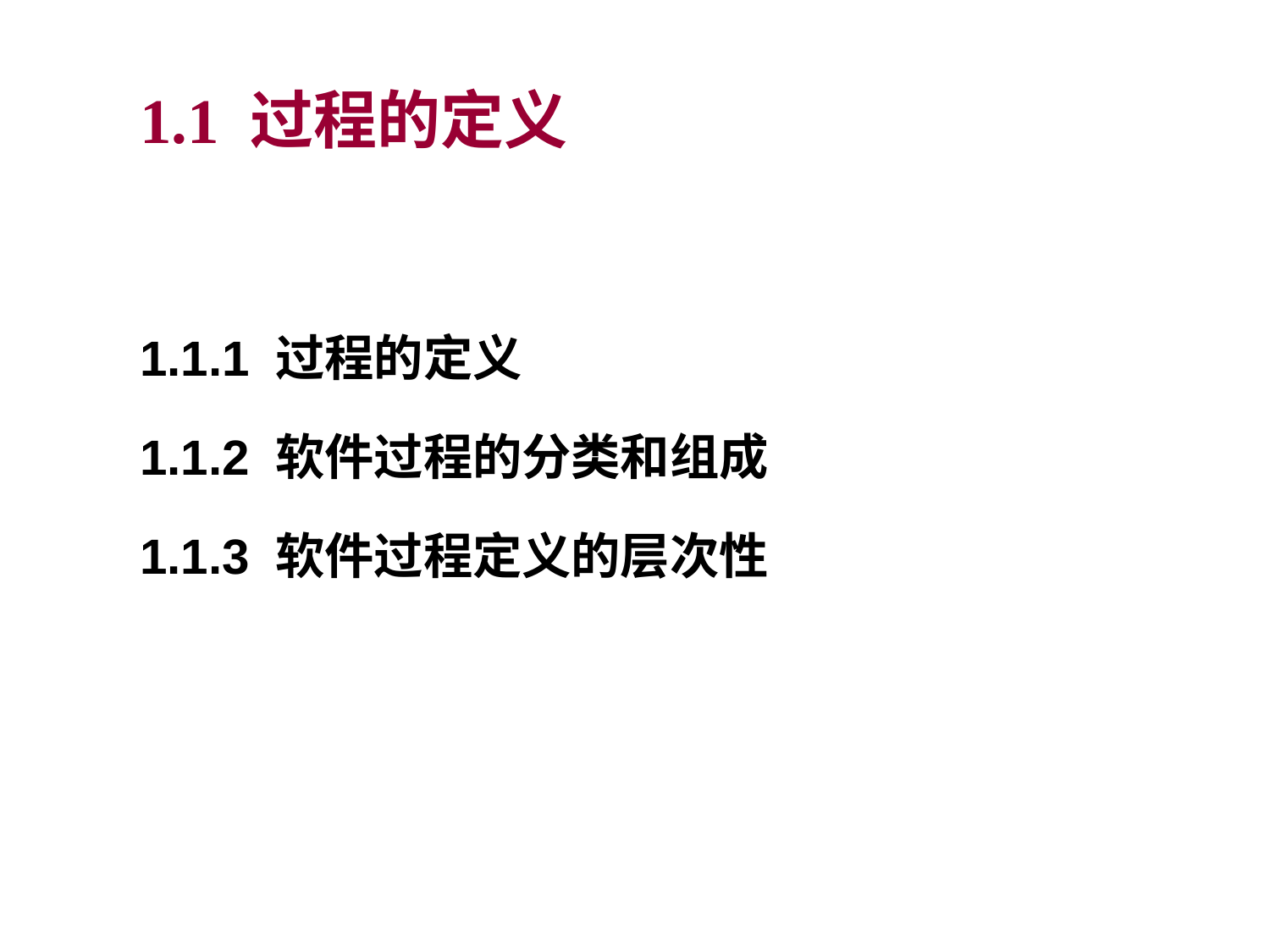

1.1 过程的定义

1.1.1 过程的定义
1.1.2 软件过程的分类和组成
1.1.3 软件过程定义的层次性